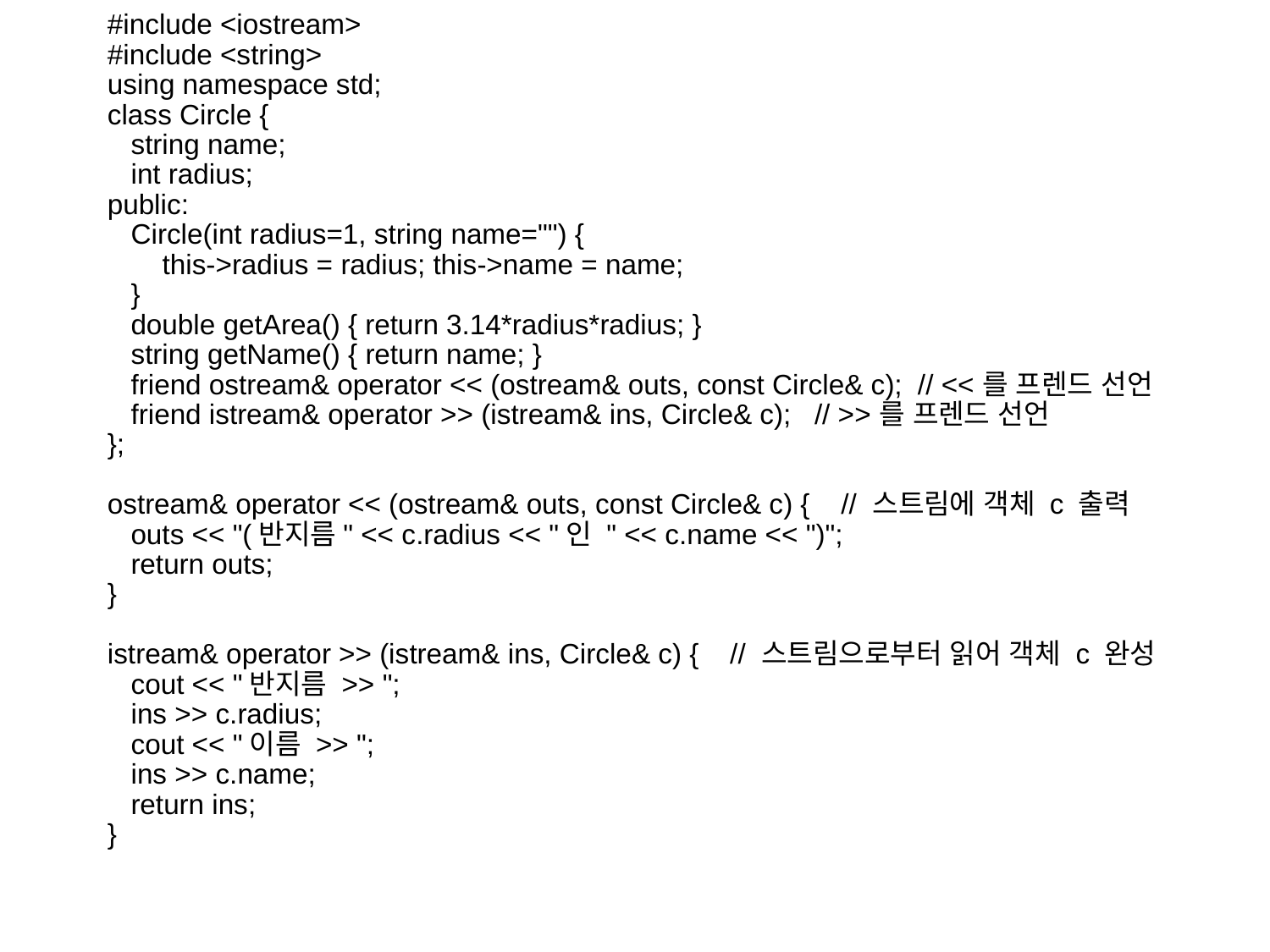

#include <iostream>
#include <string>
using namespace std;
class Circle {
   string name;
   int radius;
public:
   Circle(int radius=1, string name="") {
       this->radius = radius; this->name = name;
   }
   double getArea() { return 3.14*radius*radius; }
   string getName() { return name; }
   friend ostream& operator << (ostream& outs, const Circle& c);  // <<를 프렌드 선언
   friend istream& operator >> (istream& ins, Circle& c);   // >>를 프렌드 선언
};

ostream& operator << (ostream& outs, const Circle& c) {    // 스트림에 객체 c 출력
   outs << "(반지름" << c.radius << "인 " << c.name << ")";
   return outs;
}

istream& operator >> (istream& ins, Circle& c) {    // 스트림으로부터 읽어 객체 c 완성
   cout << "반지름 >> ";
   ins >> c.radius;
   cout << "이름 >> ";
   ins >> c.name;
   return ins;
}
6